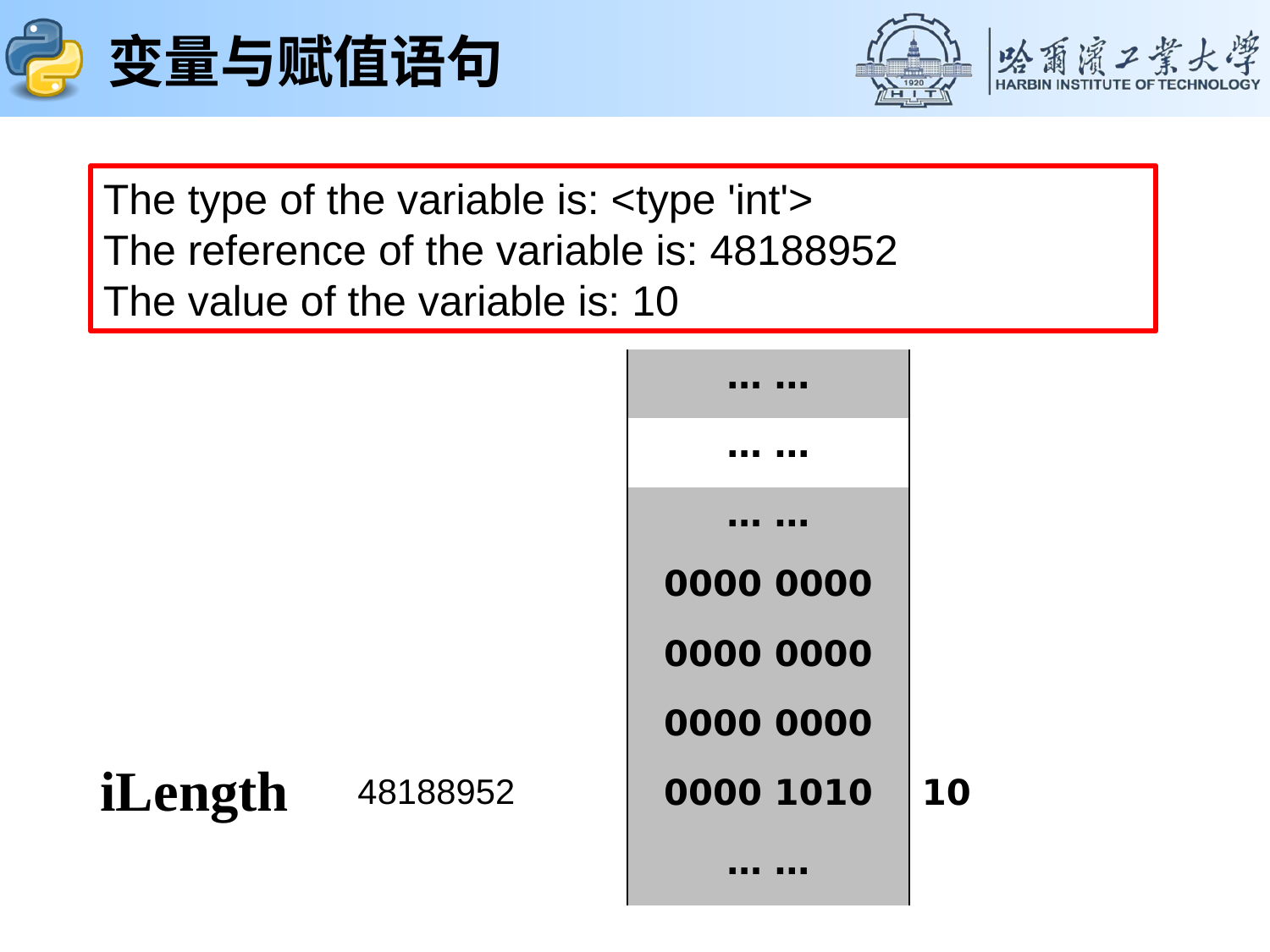

# 变量与赋值语句
The type of the variable is: <type 'int'>
The reference of the variable is: 48188952
The value of the variable is: 10
|  | … … |  |
| --- | --- | --- |
|  | … … |  |
|  | … … |  |
|  | 0000 0000 |  |
|  | 0000 0000 |  |
|  | 0000 0000 |  |
| 48188952 | 0000 1010 | 10 |
|  | … … |  |
iLength